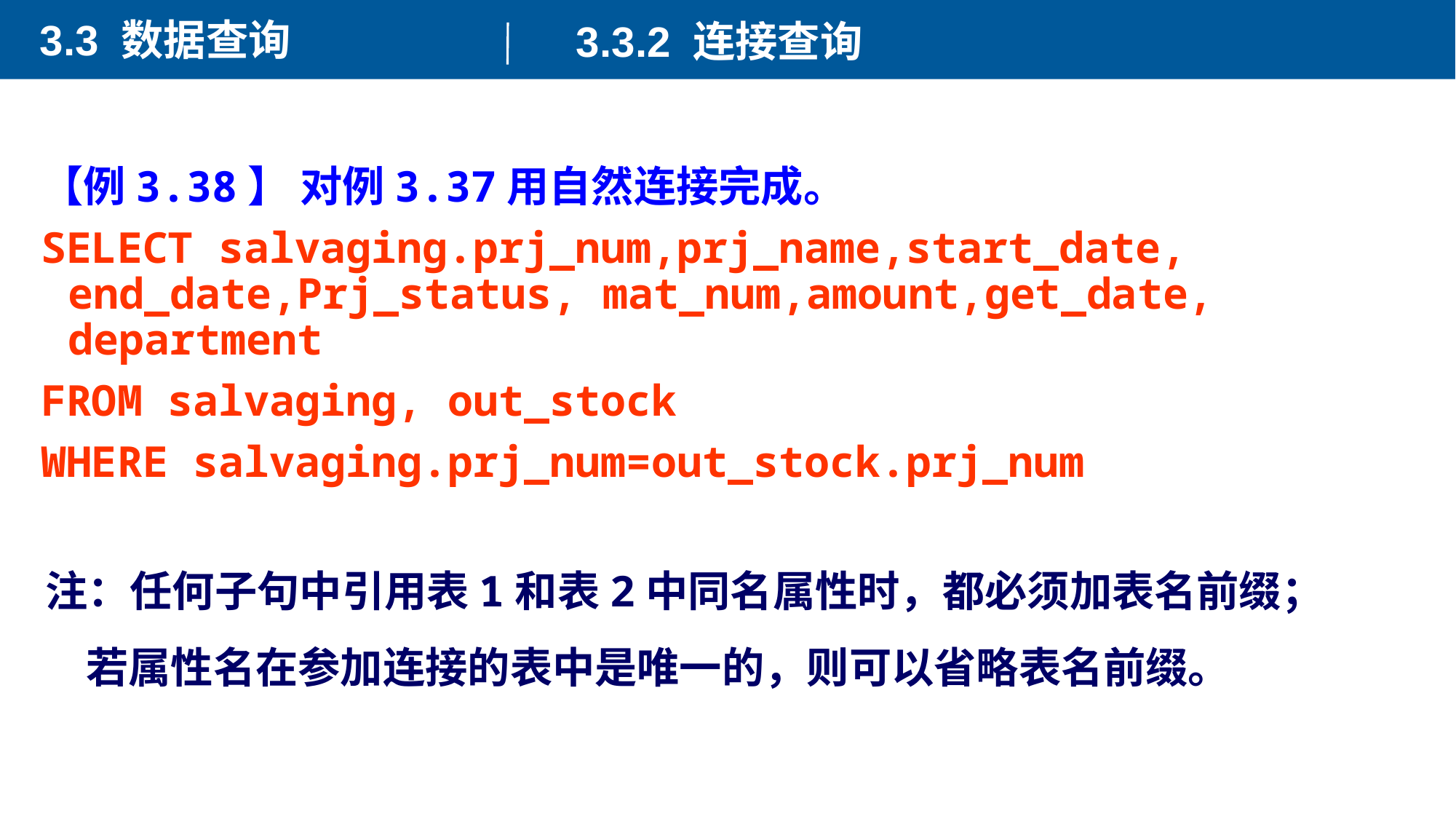

3.3 数据查询
3.3.2 连接查询
【例3.38】 对例3.37用自然连接完成。
SELECT salvaging.prj_num,prj_name,start_date, end_date,Prj_status, mat_num,amount,get_date, department
FROM salvaging, out_stock
WHERE salvaging.prj_num=out_stock.prj_num
注：任何子句中引用表1和表2中同名属性时，都必须加表名前缀；若属性名在参加连接的表中是唯一的，则可以省略表名前缀。